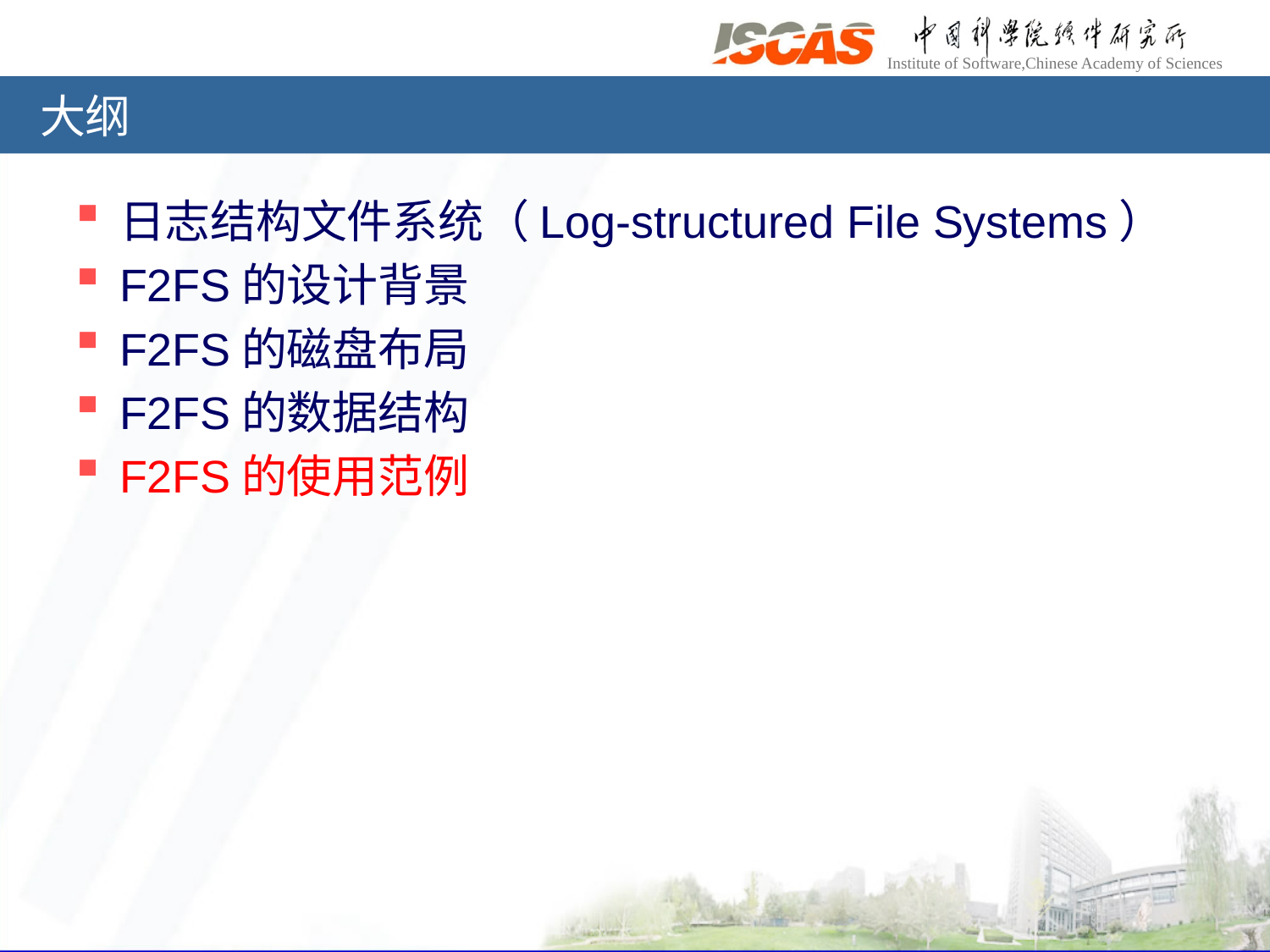

# 大纲
日志结构文件系统（Log-structured File Systems）
F2FS的设计背景
F2FS的磁盘布局
F2FS的数据结构
F2FS的使用范例